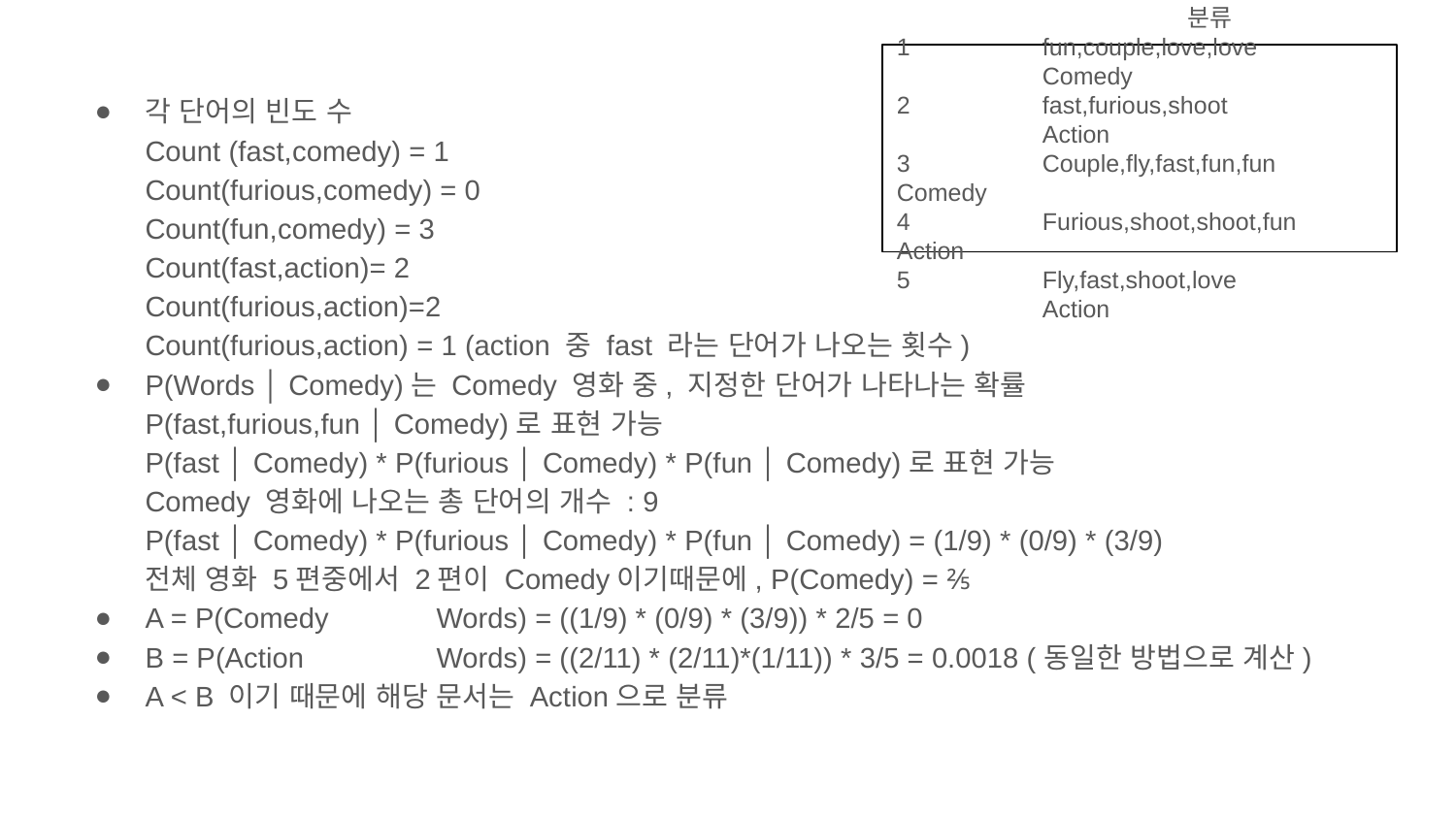

영화	      	단어			분류
1	fun,couple,love,love		Comedy
2	fast,furious,shoot		Action
3	Couple,fly,fast,fun,fun	Comedy
4	Furious,shoot,shoot,fun	Action
5	Fly,fast,shoot,love		Action
각 단어의 빈도 수
Count (fast,comedy) = 1
Count(furious,comedy) = 0
Count(fun,comedy) = 3
Count(fast,action)= 2
Count(furious,action)=2
Count(furious,action) = 1 (action 중 fast 라는 단어가 나오는 횟수)
P(Words │ Comedy)는 Comedy 영화 중, 지정한 단어가 나타나는 확률
P(fast,furious,fun │ Comedy)로 표현 가능
P(fast │ Comedy) * P(furious │ Comedy) * P(fun │ Comedy)로 표현 가능
Comedy 영화에 나오는 총 단어의 개수 : 9
P(fast │ Comedy) * P(furious │ Comedy) * P(fun │ Comedy) = (1/9) * (0/9) * (3/9)
전체 영화 5편중에서 2편이 Comedy이기때문에, P(Comedy) = ⅖
A = P(Comedy	Words) = ((1/9) * (0/9) * (3/9)) * 2/5 = 0
B = P(Action	Words) = ((2/11) * (2/11)*(1/11)) * 3/5 = 0.0018 (동일한 방법으로 계산)
A < B 이기 때문에 해당 문서는 Action으로 분류